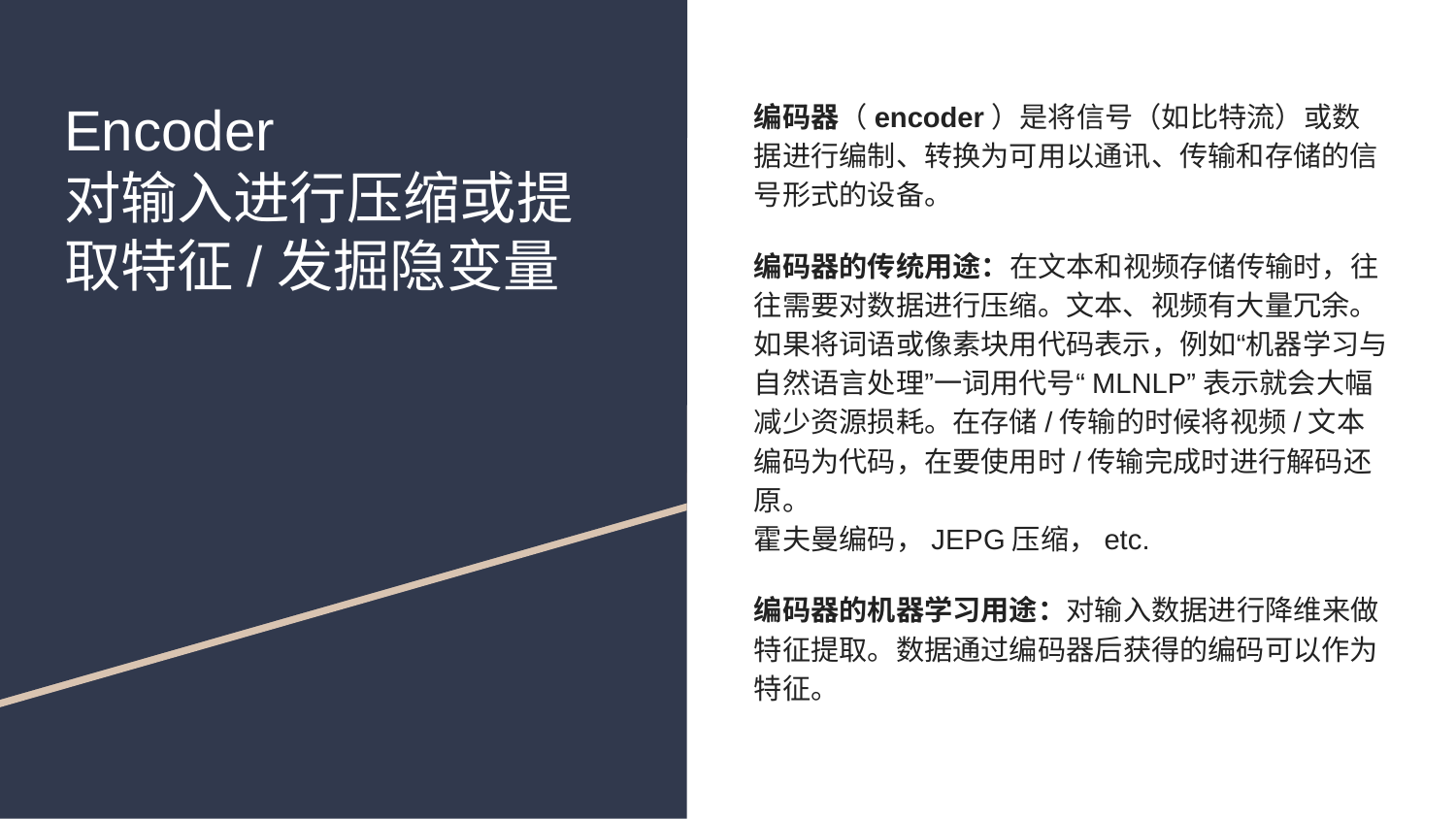

# Encoder
对输入进行压缩或提取特征/发掘隐变量

编码器（encoder）是将信号（如比特流）或数据进行编制、转换为可用以通讯、传输和存储的信号形式的设备。
编码器的传统用途：在文本和视频存储传输时，往往需要对数据进行压缩。文本、视频有大量冗余。如果将词语或像素块用代码表示，例如“机器学习与自然语言处理”一词用代号“MLNLP”表示就会大幅减少资源损耗。在存储/传输的时候将视频/文本编码为代码，在要使用时/传输完成时进行解码还原。
霍夫曼编码，JEPG压缩，etc.
编码器的机器学习用途：对输入数据进行降维来做特征提取。数据通过编码器后获得的编码可以作为特征。